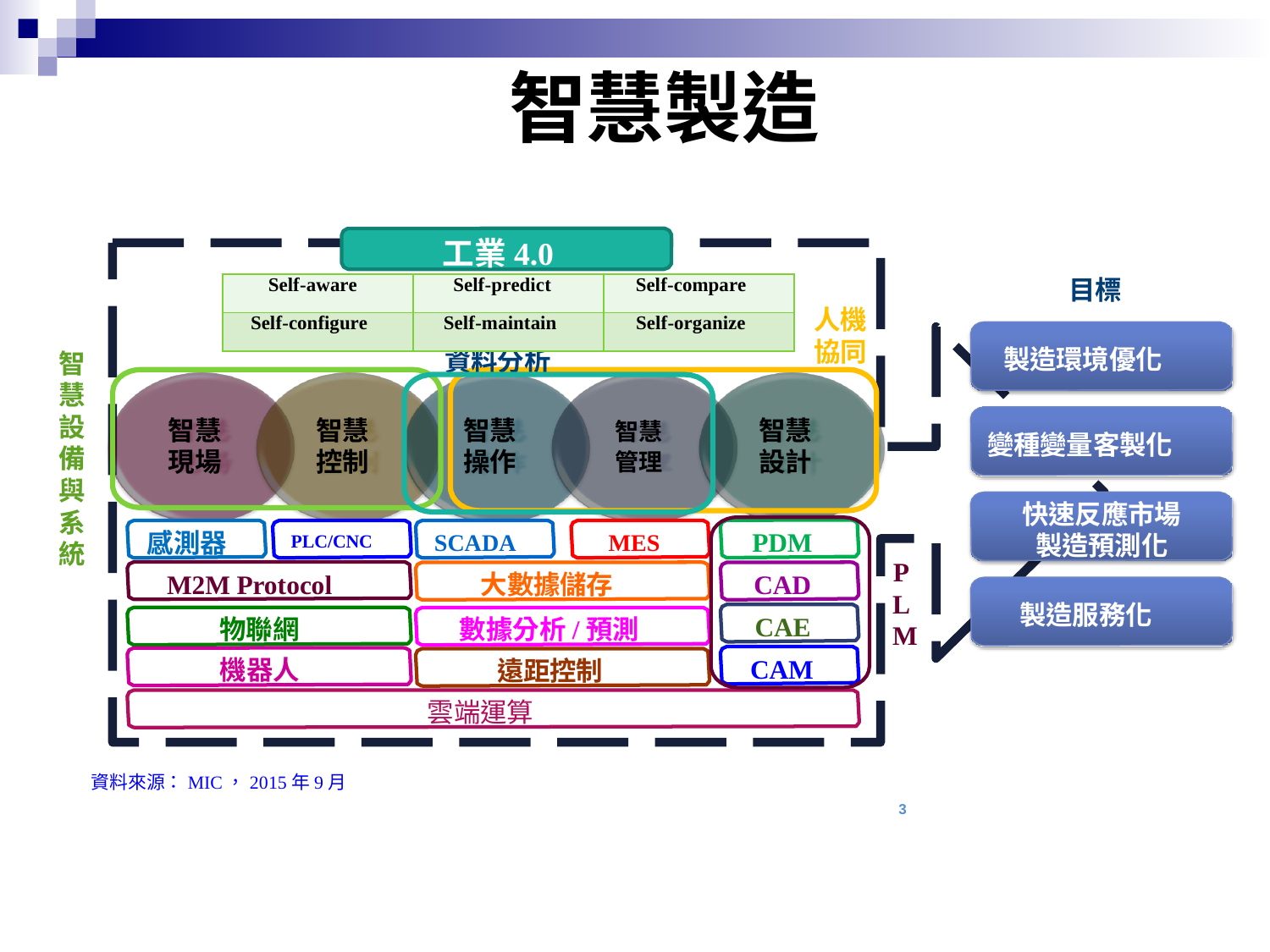

# 智慧製造

工業4.0

目標
| Self-aware | Self-predict | Self-compare |
| --- | --- | --- |
| Self-configure | Self-maintain | Self-organize |
人機 協同

製造環境優化
資料分析
智 慧 設 備 與 系 統

智慧
現場
智慧
控制
智慧
操作
智慧
設計

智慧
管理
變種變量客製化

快速反應市場
製造預測化

PDM
感測器
SCADA
MES
PLC/CNC
P L

M2M Protocol
大數據儲存
CAD

製造服務化

CAE
物聯網
數據分析/預測
M

CAM
機器人
遠距控制

雲端運算
資料來源：MIC，2015年9月
3